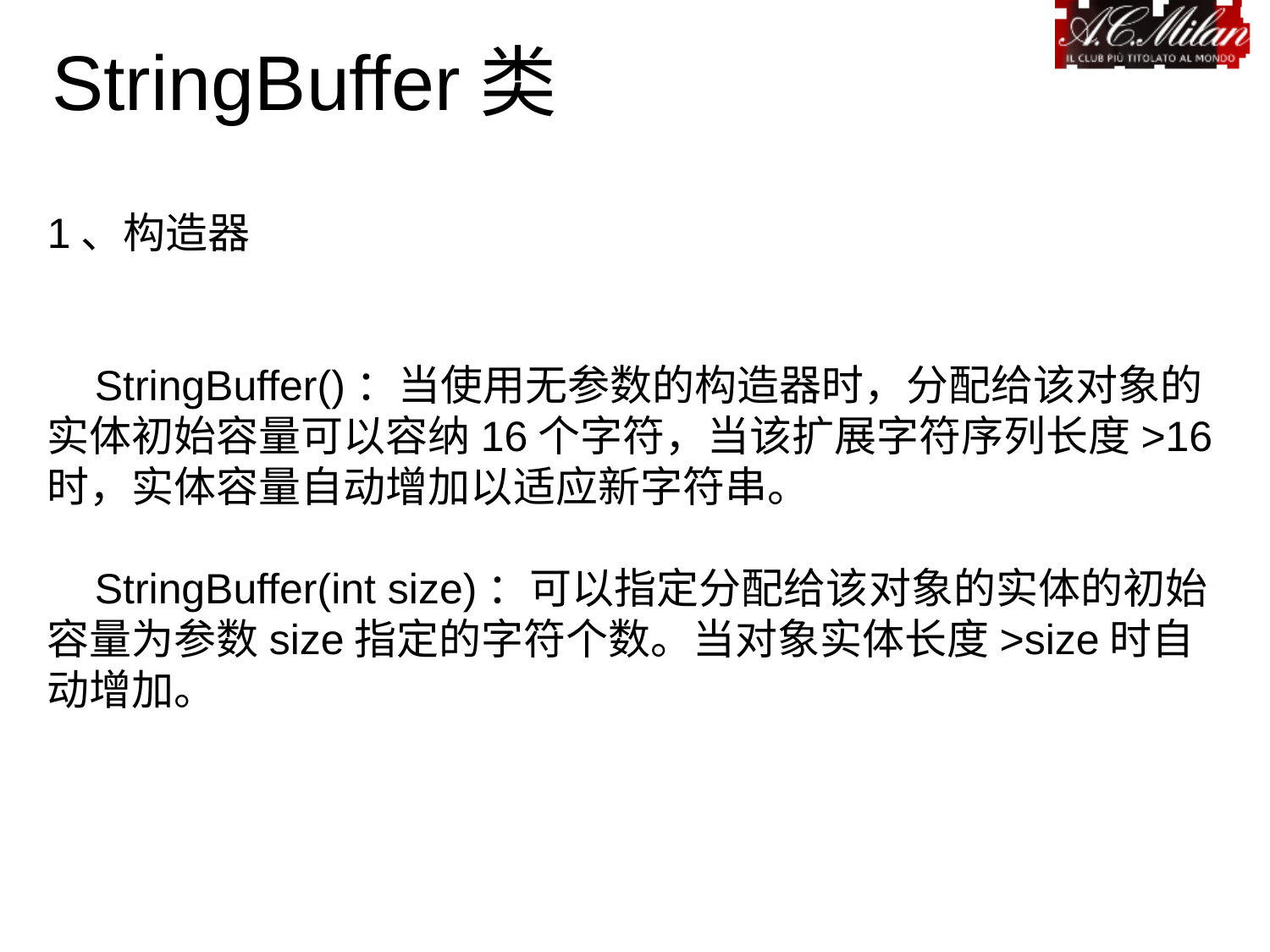

StringBuffer类

1、构造器

    StringBuffer()：当使用无参数的构造器时，分配给该对象的实体初始容量可以容纳16个字符，当该扩展字符序列长度>16时，实体容量自动增加以适应新字符串。

    StringBuffer(int size)：可以指定分配给该对象的实体的初始容量为参数size指定的字符个数。当对象实体长度>size时自动增加。